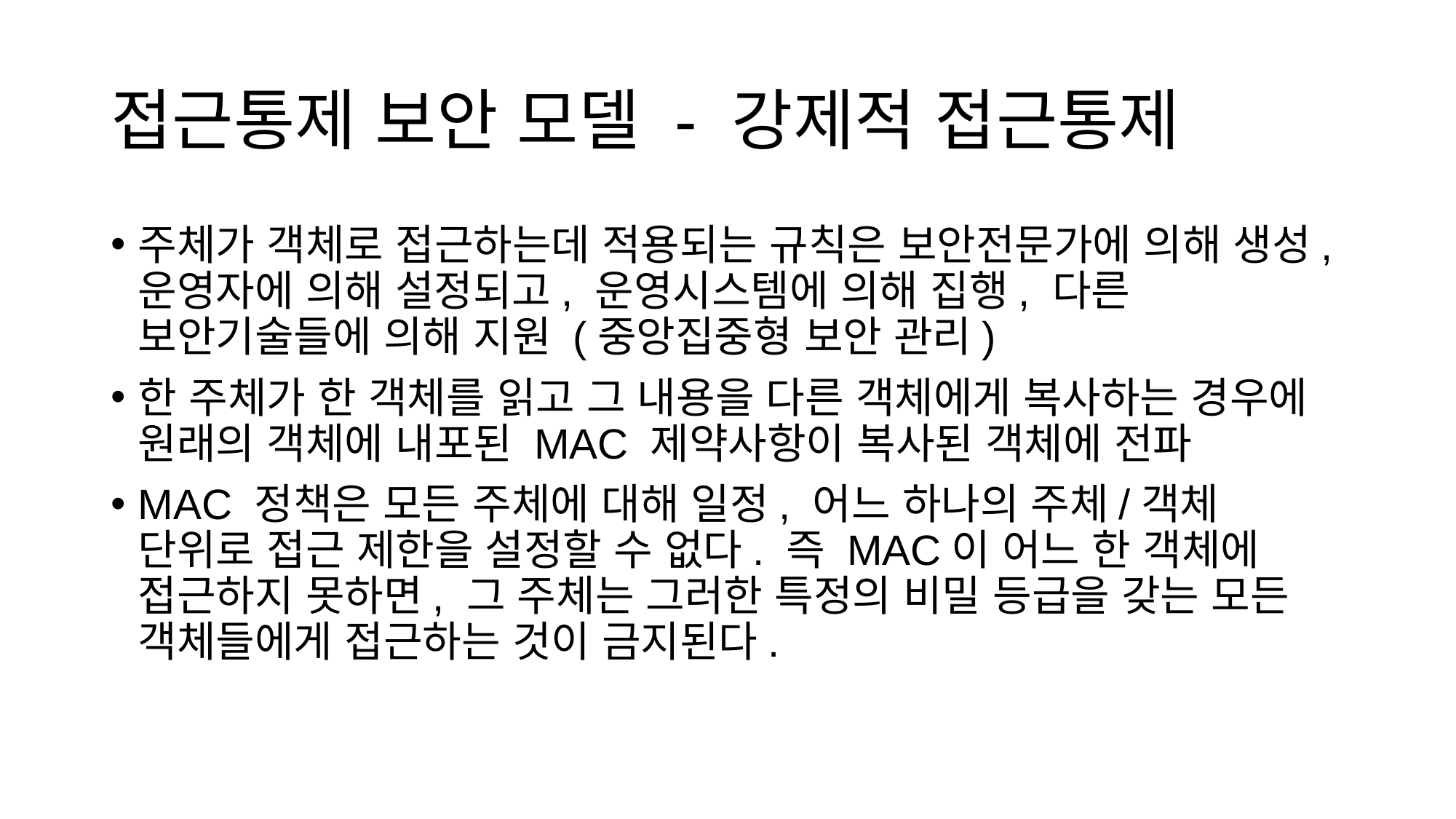

# 접근통제 보안 모델 - 강제적 접근통제
주체가 객체로 접근하는데 적용되는 규칙은 보안전문가에 의해 생성, 운영자에 의해 설정되고, 운영시스템에 의해 집행, 다른 보안기술들에 의해 지원 (중앙집중형 보안 관리)
한 주체가 한 객체를 읽고 그 내용을 다른 객체에게 복사하는 경우에 원래의 객체에 내포된 MAC 제약사항이 복사된 객체에 전파
MAC 정책은 모든 주체에 대해 일정, 어느 하나의 주체/객체 단위로 접근 제한을 설정할 수 없다. 즉 MAC이 어느 한 객체에 접근하지 못하면, 그 주체는 그러한 특정의 비밀 등급을 갖는 모든 객체들에게 접근하는 것이 금지된다.